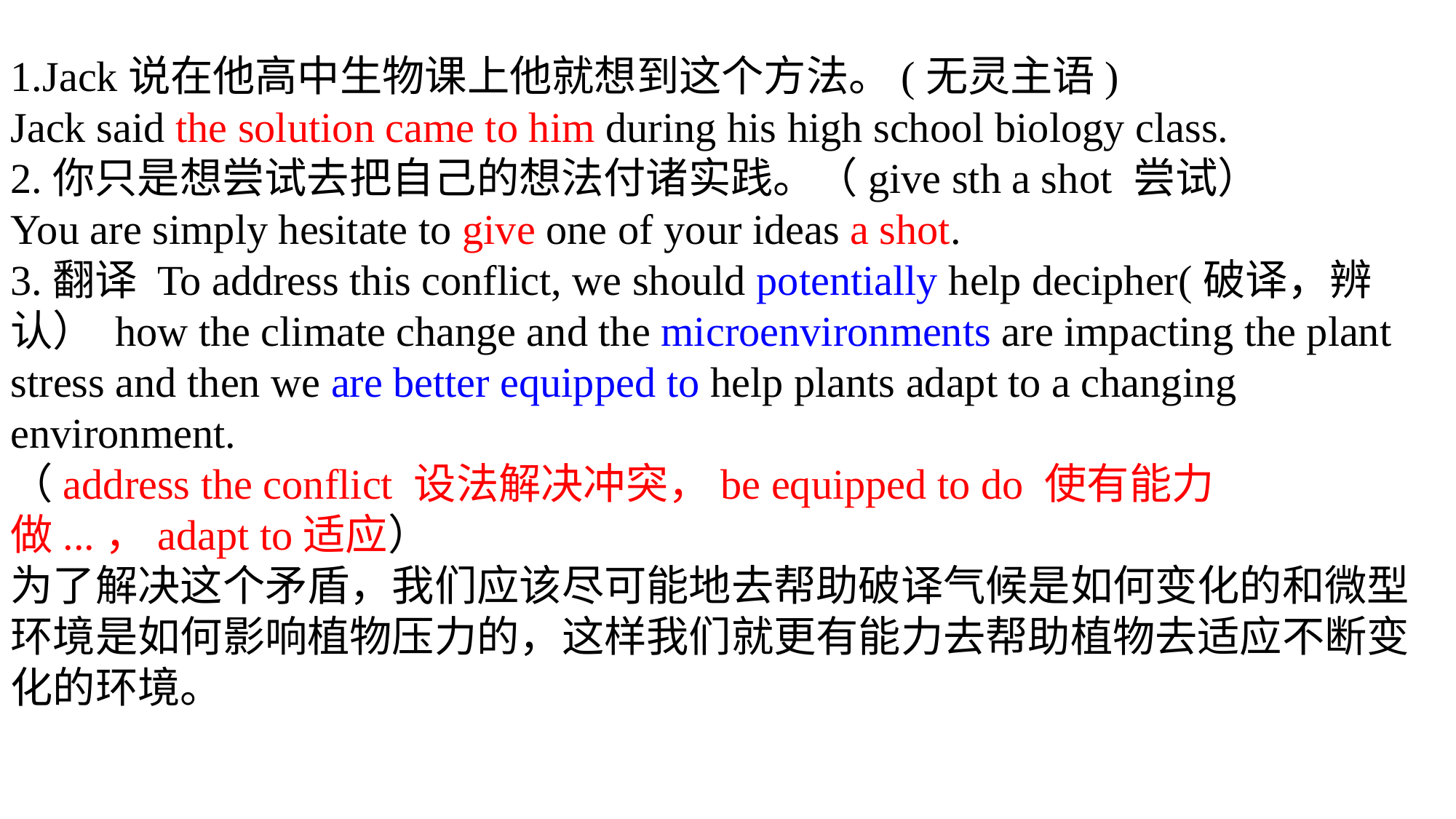

1.Jack说在他高中生物课上他就想到这个方法。(无灵主语)
Jack said the solution came to him during his high school biology class.
2.你只是想尝试去把自己的想法付诸实践。（give sth a shot 尝试）
You are simply hesitate to give one of your ideas a shot.
3.翻译 To address this conflict, we should potentially help decipher(破译，辨认） how the climate change and the microenvironments are impacting the plant stress and then we are better equipped to help plants adapt to a changing environment.
（address the conflict 设法解决冲突，be equipped to do 使有能力做...，adapt to适应）
为了解决这个矛盾，我们应该尽可能地去帮助破译气候是如何变化的和微型环境是如何影响植物压力的，这样我们就更有能力去帮助植物去适应不断变化的环境。